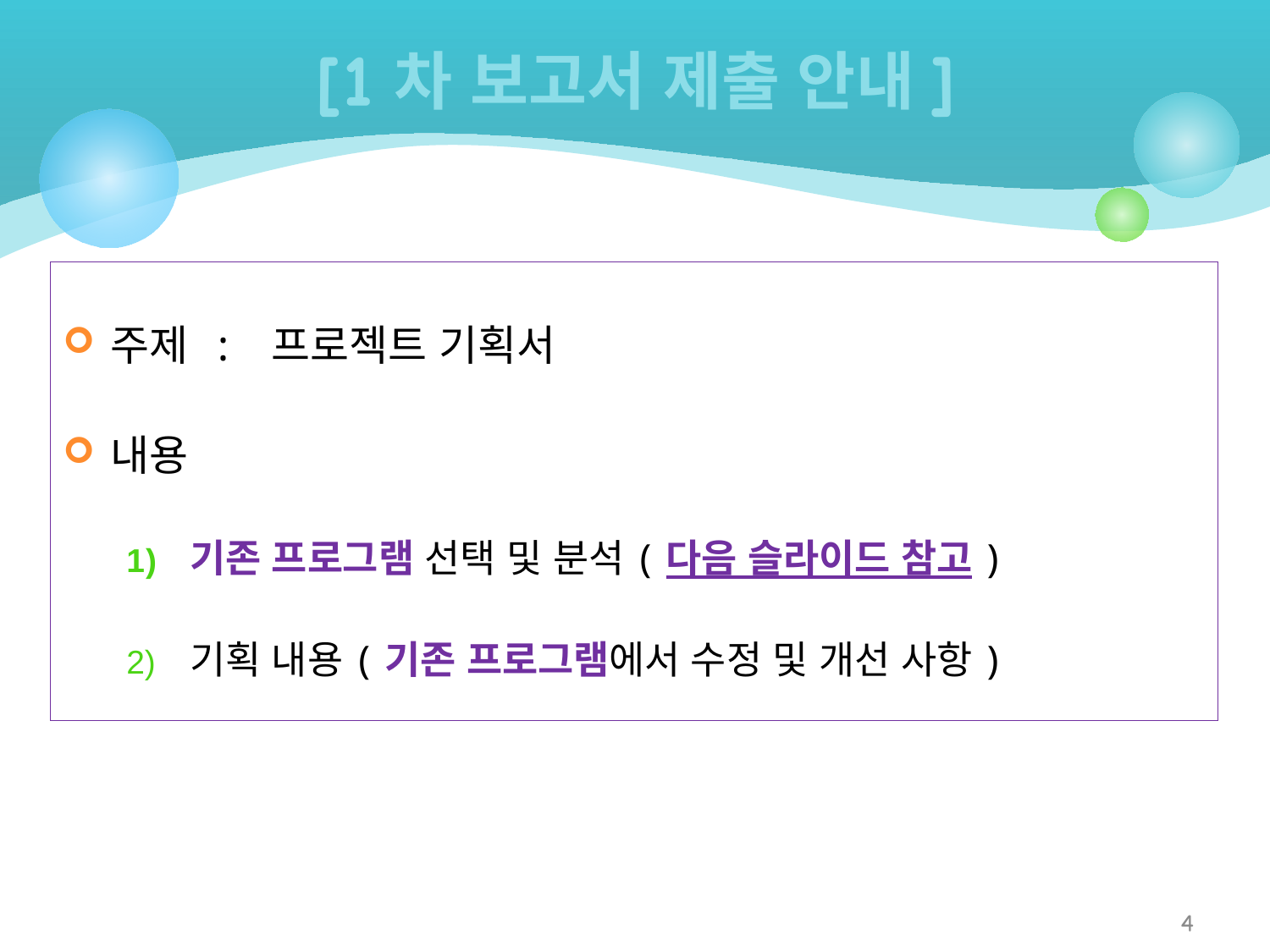

# [1차 보고서 제출 안내]
주제 : 프로젝트 기획서
내용
기존 프로그램 선택 및 분석(다음 슬라이드 참고)
기획 내용(기존 프로그램에서 수정 및 개선 사항)
4